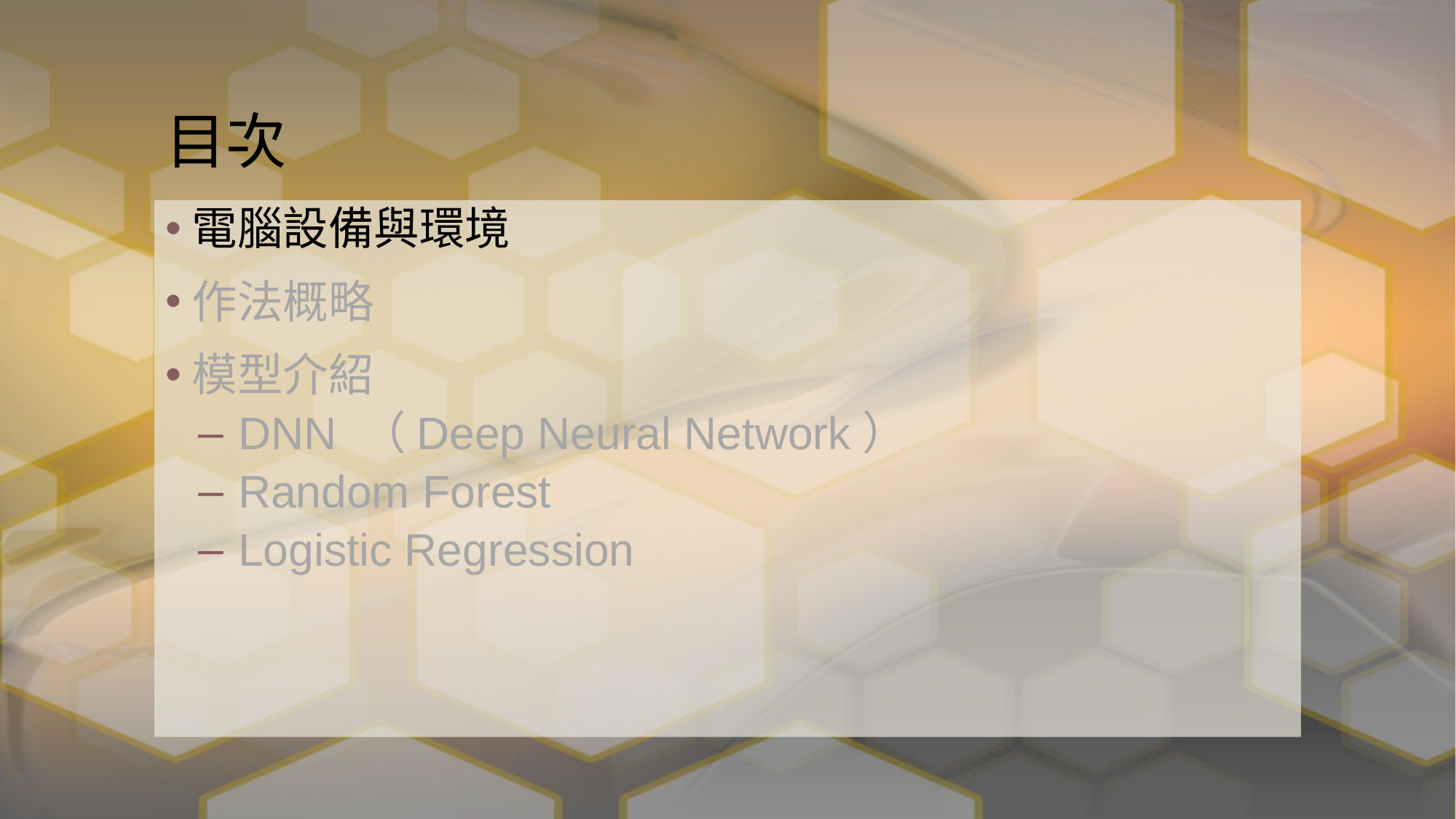

# 目次
電腦設備與環境
作法概略
模型介紹
 DNN （Deep Neural Network）
 Random Forest
 Logistic Regression